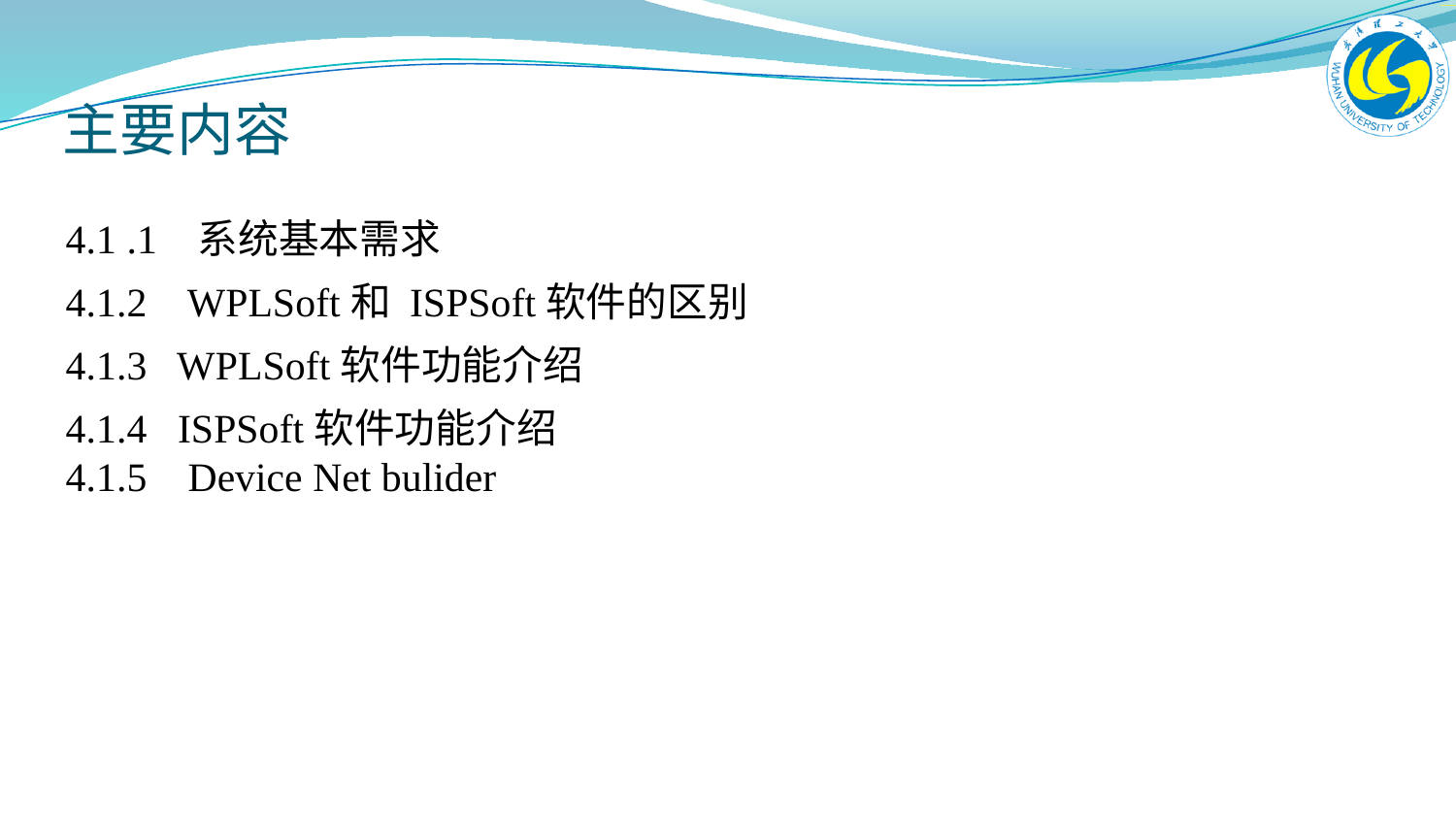

# 主要内容
4.1 .1   系统基本需求
4.1.2    WPLSoft和 ISPSoft软件的区别
4.1.3   WPLSoft软件功能介绍
4.1.4   ISPSoft软件功能介绍
4.1.5    Device Net bulider